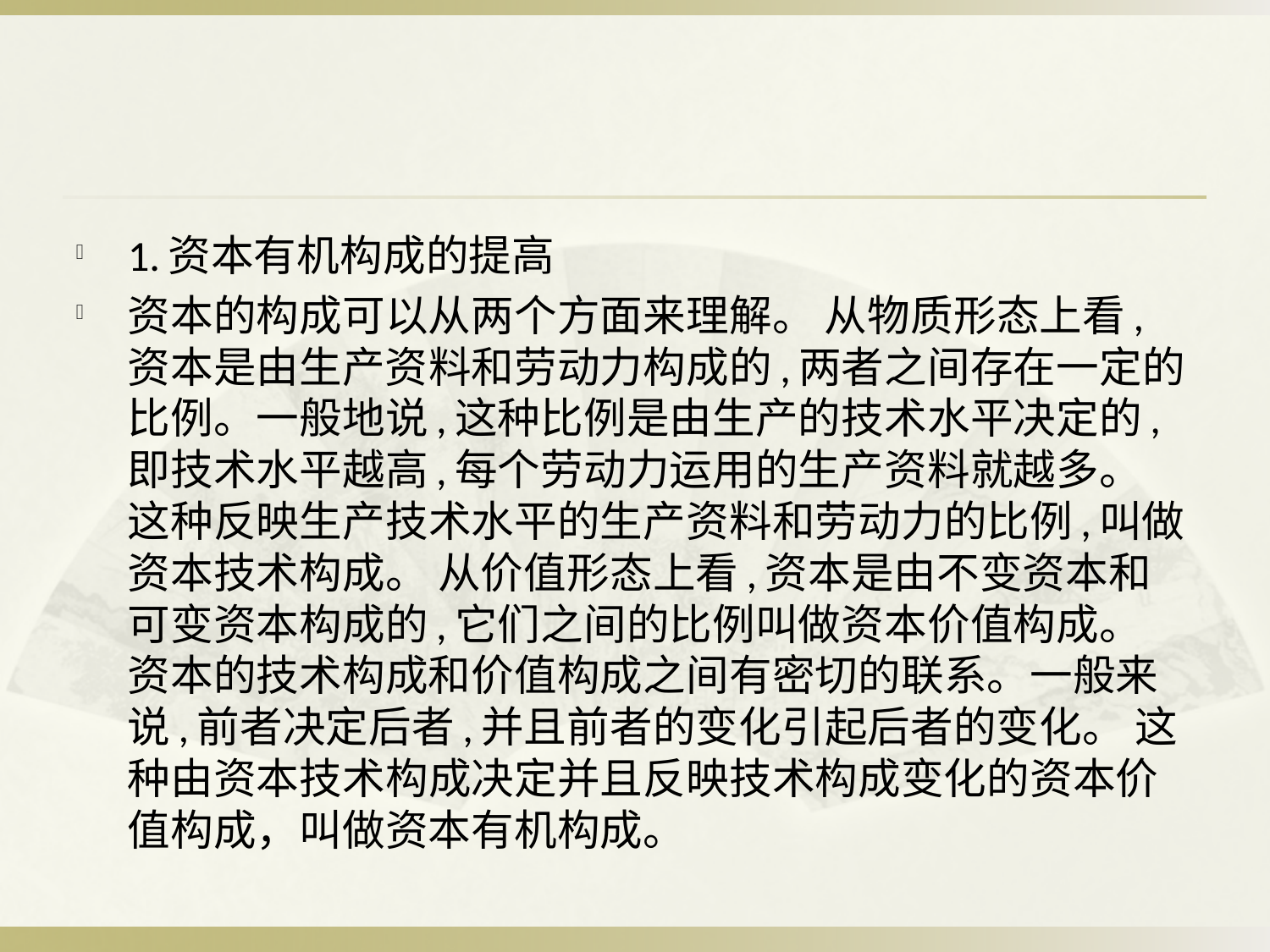

#
1.资本有机构成的提高
资本的构成可以从两个方面来理解。 从物质形态上看,资本是由生产资料和劳动力构成的,两者之间存在一定的比例。一般地说,这种比例是由生产的技术水平决定的,即技术水平越高,每个劳动力运用的生产资料就越多。 这种反映生产技术水平的生产资料和劳动力的比例,叫做资本技术构成。 从价值形态上看,资本是由不变资本和可变资本构成的,它们之间的比例叫做资本价值构成。 资本的技术构成和价值构成之间有密切的联系。一般来说,前者决定后者,并且前者的变化引起后者的变化。 这种由资本技术构成决定并且反映技术构成变化的资本价值构成，叫做资本有机构成。